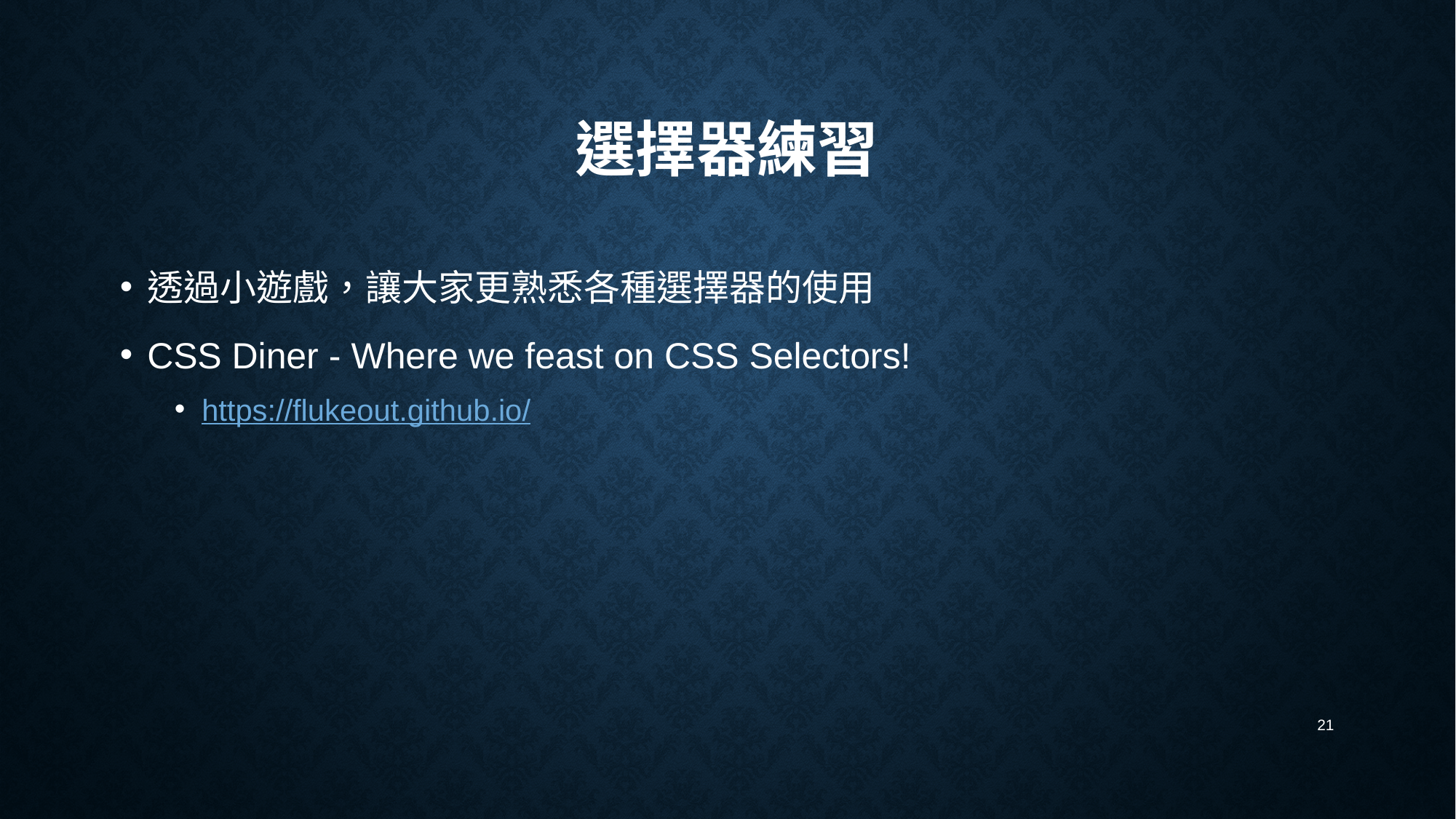

# 選擇器練習
透過小遊戲，讓大家更熟悉各種選擇器的使用
CSS Diner - Where we feast on CSS Selectors!
https://flukeout.github.io/
21